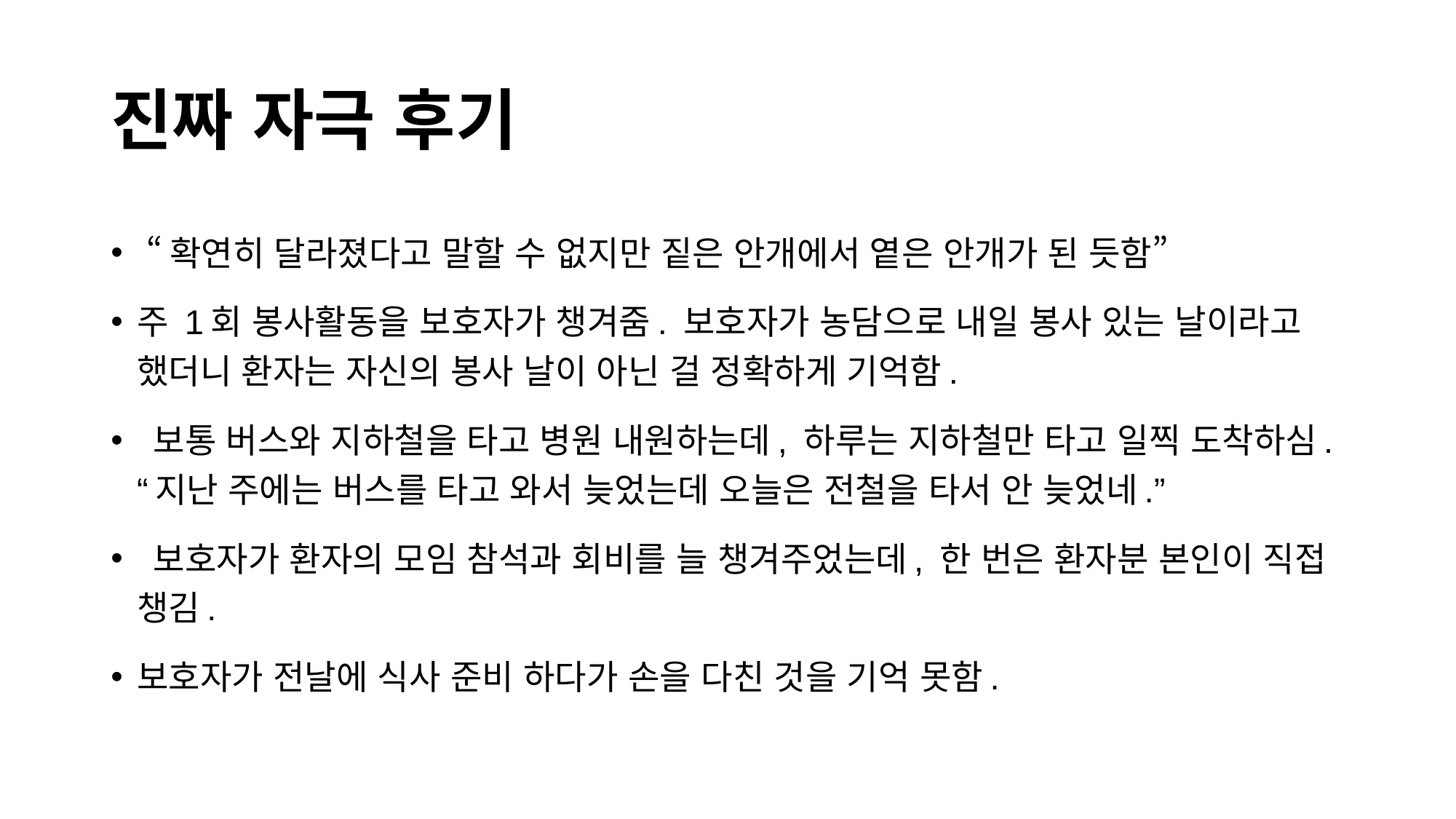

# 진짜 자극 후기
 “확연히 달라졌다고 말할 수 없지만 짙은 안개에서 옅은 안개가 된 듯함”
주 1회 봉사활동을 보호자가 챙겨줌. 보호자가 농담으로 내일 봉사 있는 날이라고 했더니 환자는 자신의 봉사 날이 아닌 걸 정확하게 기억함.
 보통 버스와 지하철을 타고 병원 내원하는데, 하루는 지하철만 타고 일찍 도착하심. “지난 주에는 버스를 타고 와서 늦었는데 오늘은 전철을 타서 안 늦었네.”
 보호자가 환자의 모임 참석과 회비를 늘 챙겨주었는데, 한 번은 환자분 본인이 직접 챙김.
보호자가 전날에 식사 준비 하다가 손을 다친 것을 기억 못함.